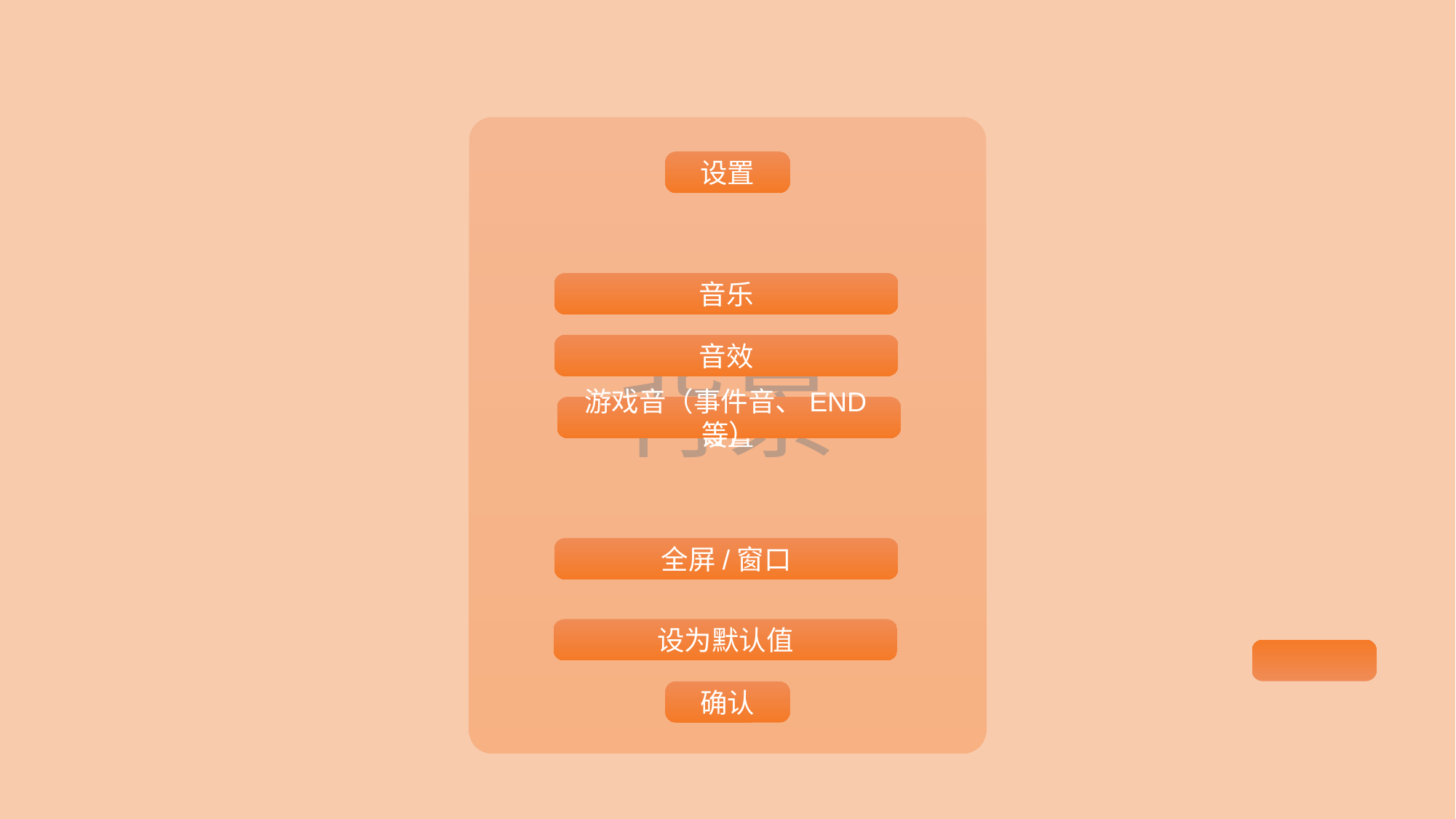

设置
设置
音乐
背景
音效
游戏音（事件音、END等）
全屏/窗口
设为默认值

确认